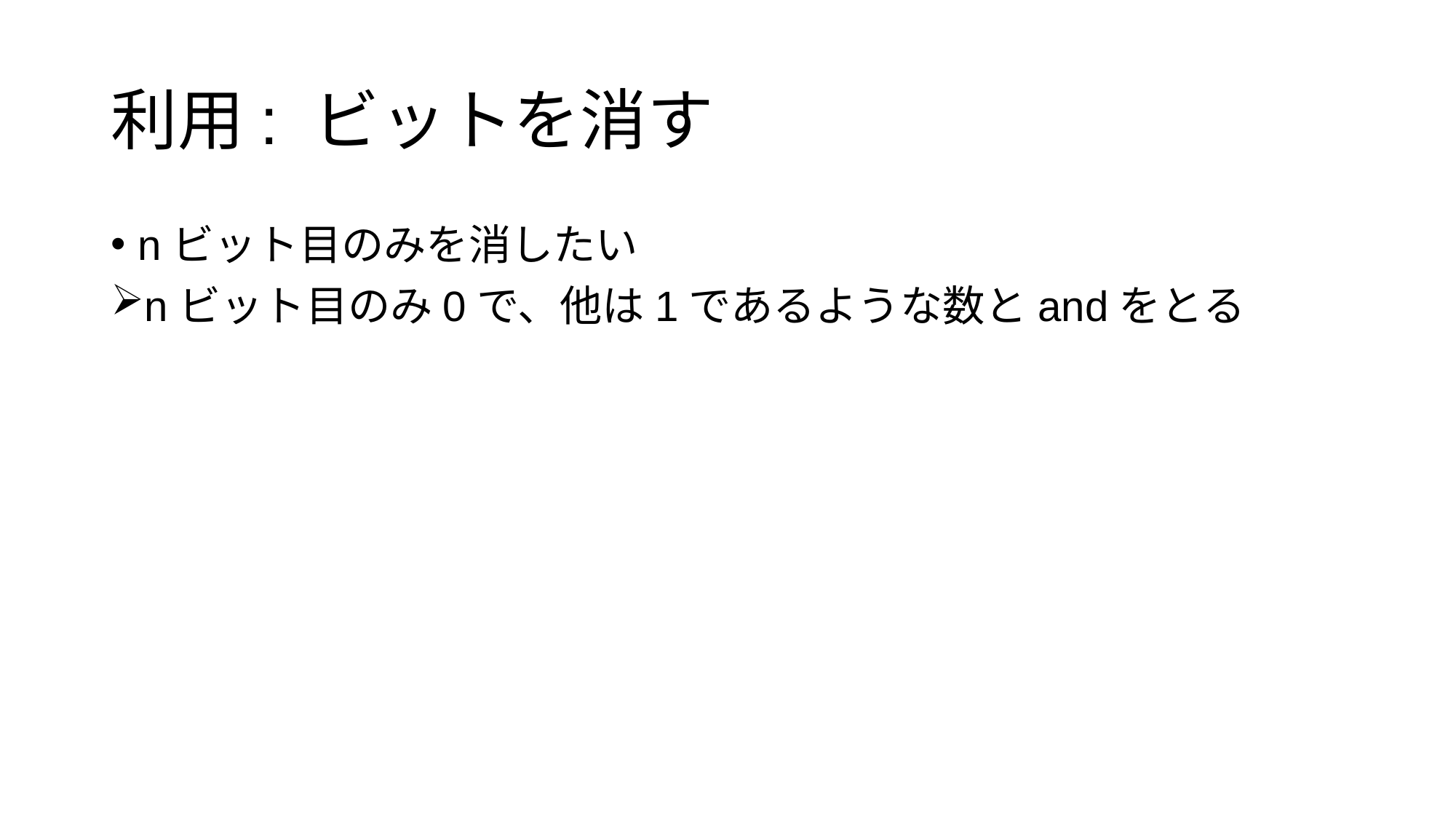

# 利用: ビットを消す
nビット目のみを消したい
nビット目のみ0で、他は1であるような数とandをとる